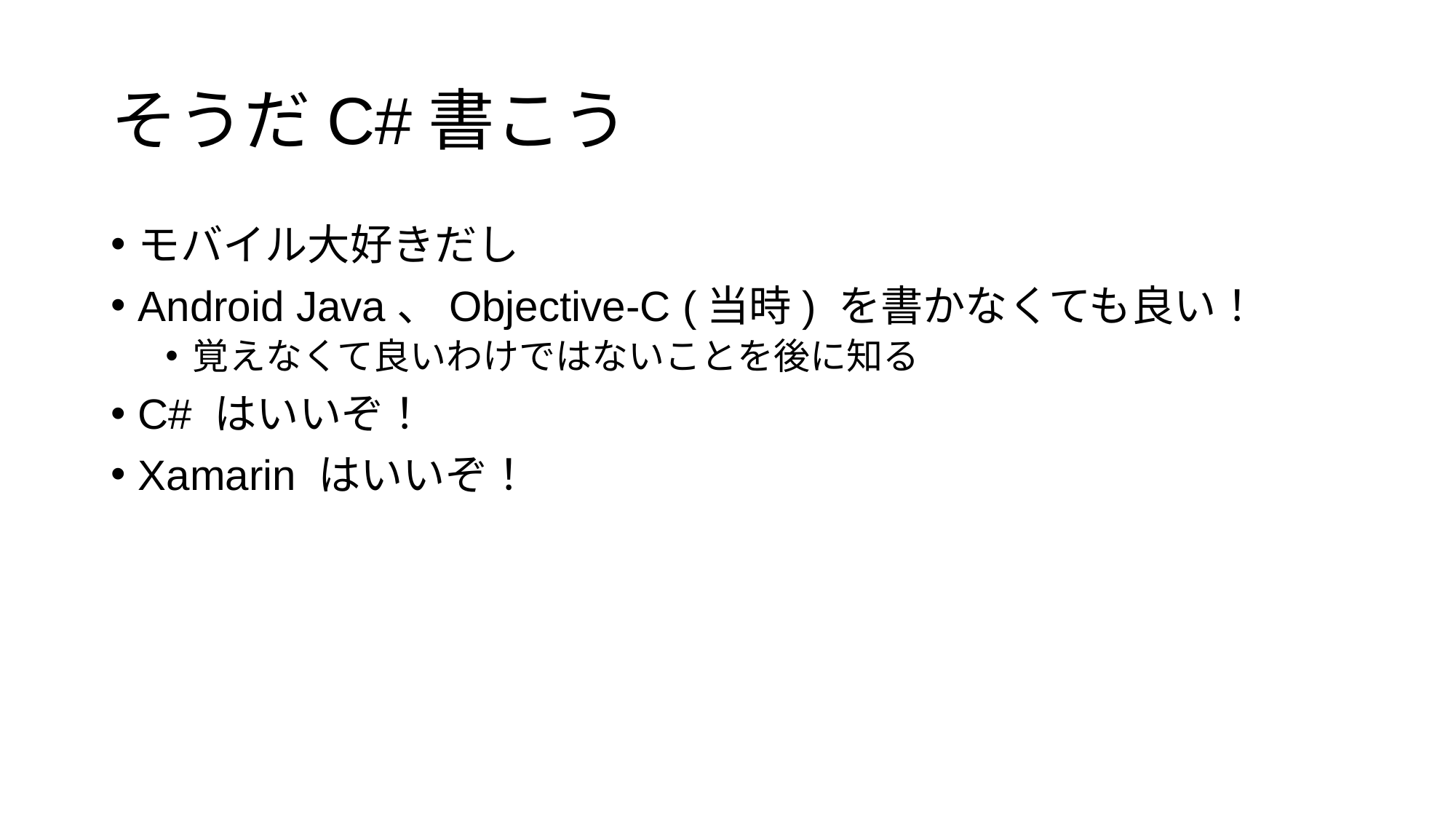

# そうだC#書こう
モバイル大好きだし
Android Java、Objective-C (当時) を書かなくても良い！
覚えなくて良いわけではないことを後に知る
C# はいいぞ！
Xamarin はいいぞ！